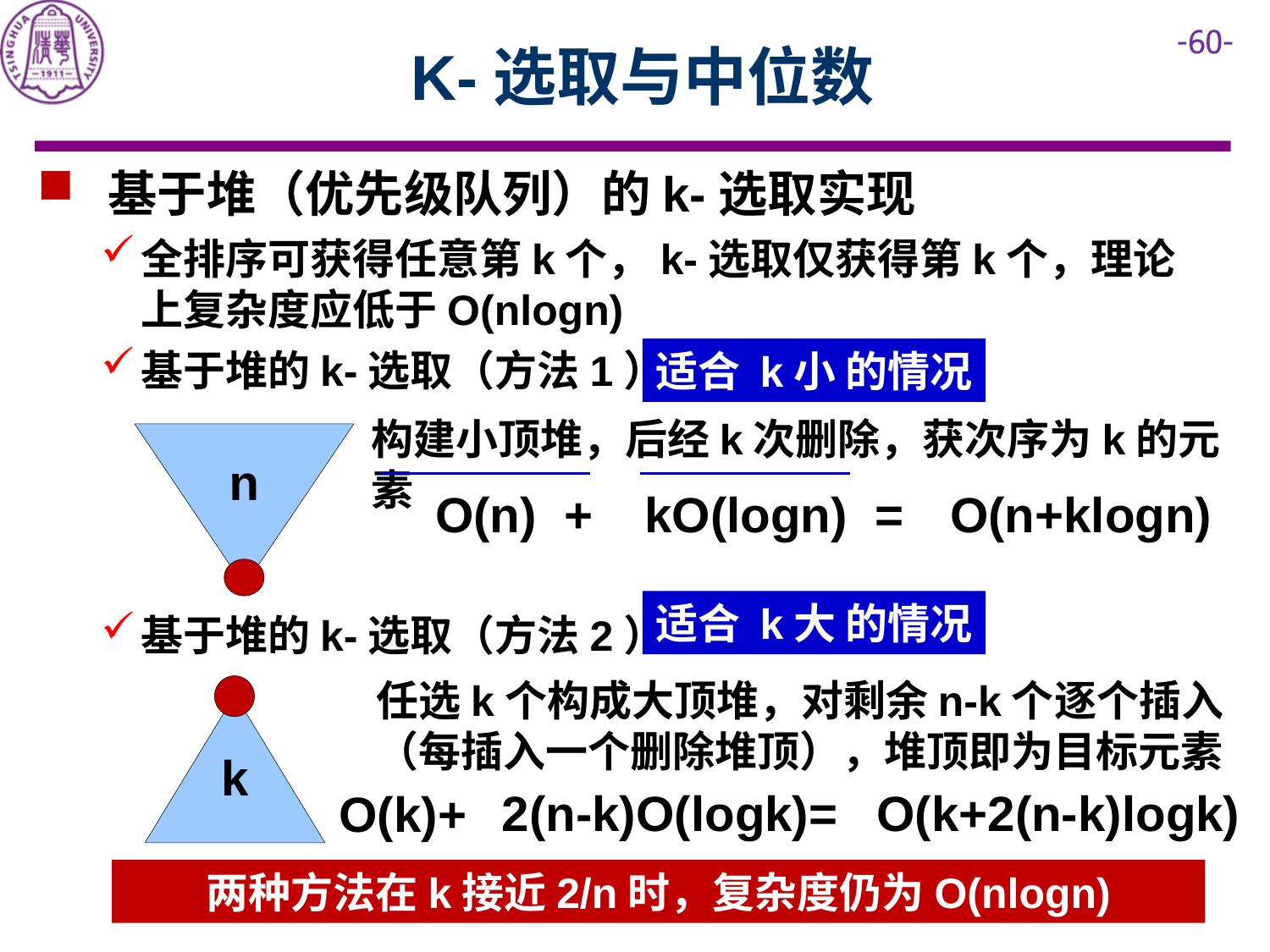

# K-选取与中位数
 基于堆（优先级队列）的k-选取实现
全排序可获得任意第k个，k-选取仅获得第k个，理论上复杂度应低于O(nlogn)
基于堆的k-选取（方法1）

基于堆的k-选取（方法2）

适合 k小 的情况
构建小顶堆，后经k次删除，获次序为k的元素
u

O(n)  +
kO(logn)  =
O(n+klogn)
适合 k大 的情况
任选k个构成大顶堆，对剩余n-k个逐个插入（每插入一个删除堆顶），堆顶即为目标元素

k

 2(n-k)O(logk)=
O(k+2(n-k)logk)
O(k)+
两种方法在k接近2/n时，复杂度仍为O(nlogn)